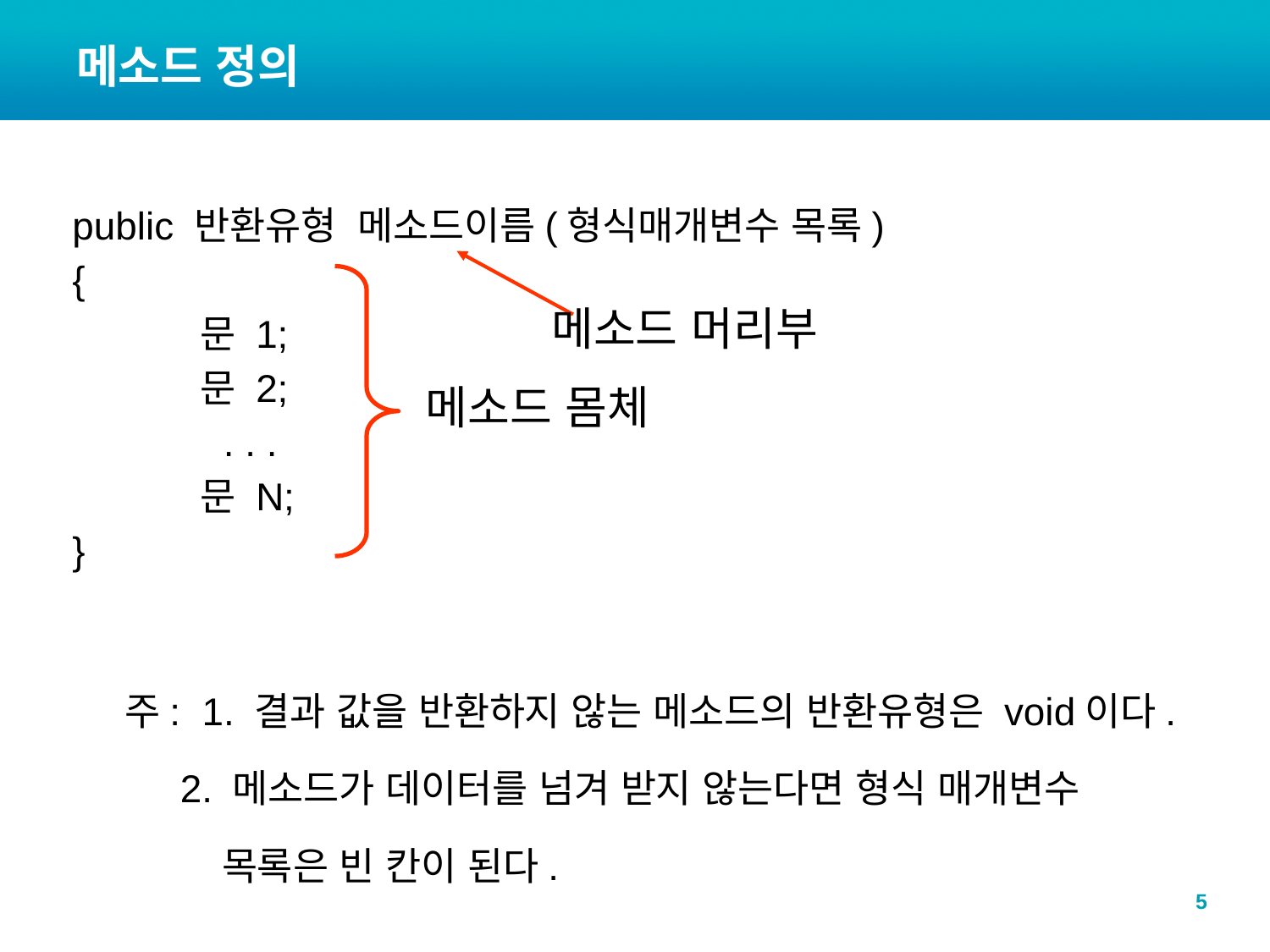

# 메소드 정의

public 반환유형  메소드이름(형식매개변수 목록)
{
           문 1;
           문 2;
              . . .
           문 N;
}

    주:  1. 결과 값을 반환하지 않는 메소드의 반환유형은 void이다.
          2. 메소드가 데이터를 넘겨 받지 않는다면 형식 매개변수
             목록은 빈 칸이 된다.

메소드 머리부
메소드 몸체